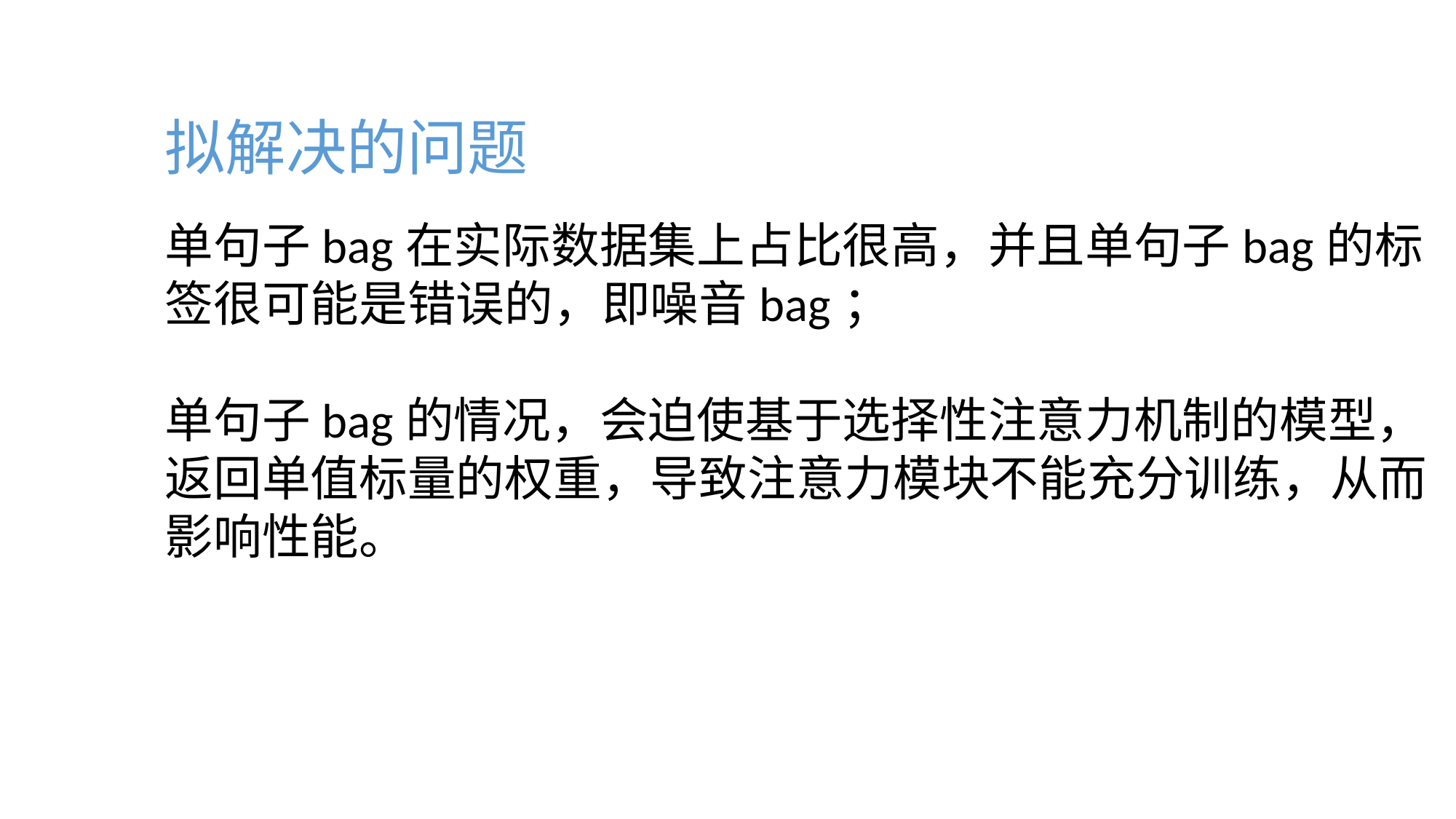

拟解决的问题

单句子bag在实际数据集上占比很高，并且单句子bag的标签很可能是错误的，即噪音bag；

单句子bag的情况，会迫使基于选择性注意力机制的模型，返回单值标量的权重，导致注意力模块不能充分训练，从而影响性能。